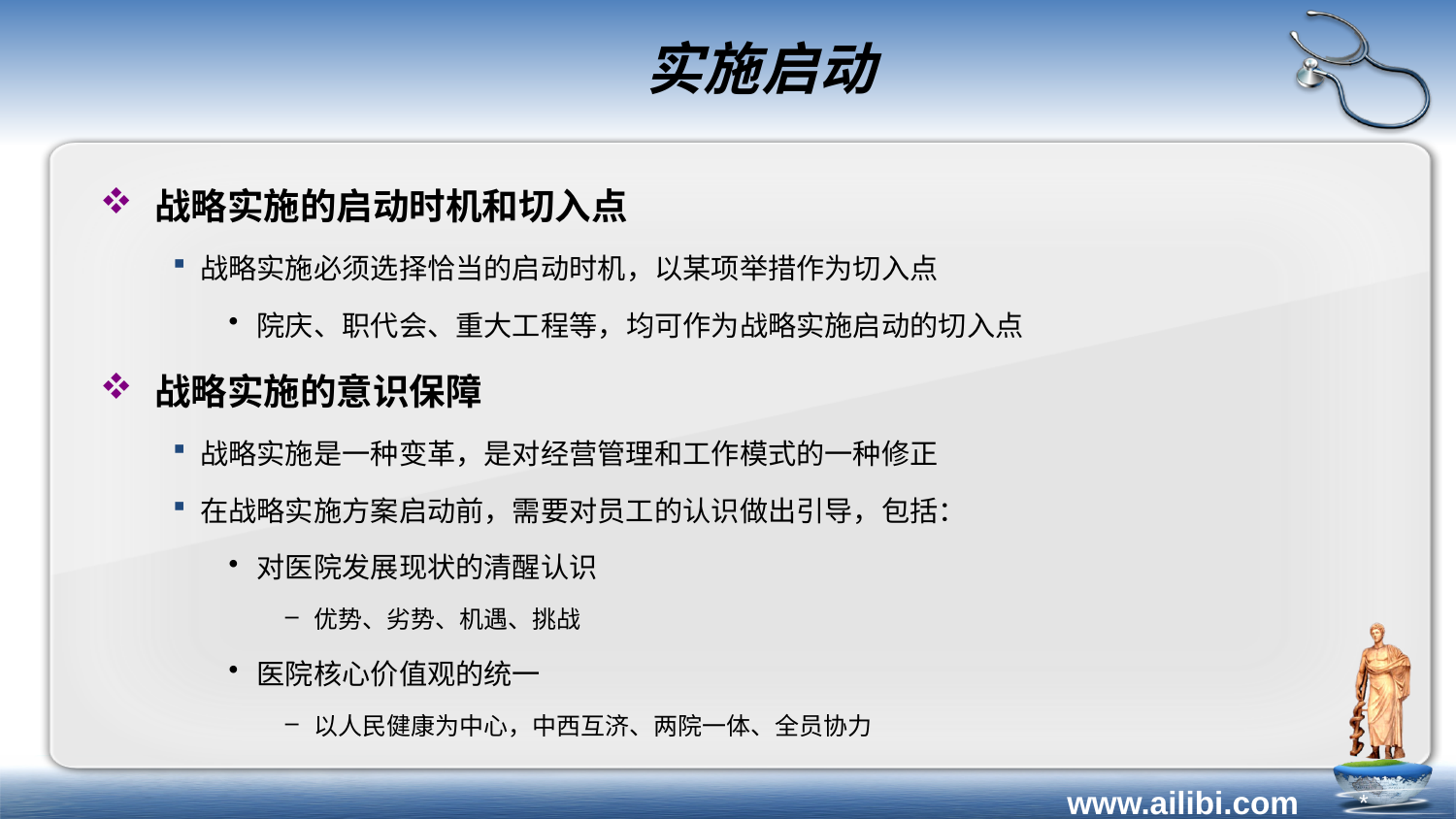

# 实施启动
战略实施的启动时机和切入点
战略实施必须选择恰当的启动时机，以某项举措作为切入点
院庆、职代会、重大工程等，均可作为战略实施启动的切入点
战略实施的意识保障
战略实施是一种变革，是对经营管理和工作模式的一种修正
在战略实施方案启动前，需要对员工的认识做出引导，包括：
对医院发展现状的清醒认识
优势、劣势、机遇、挑战
医院核心价值观的统一
以人民健康为中心，中西互济、两院一体、全员协力
*